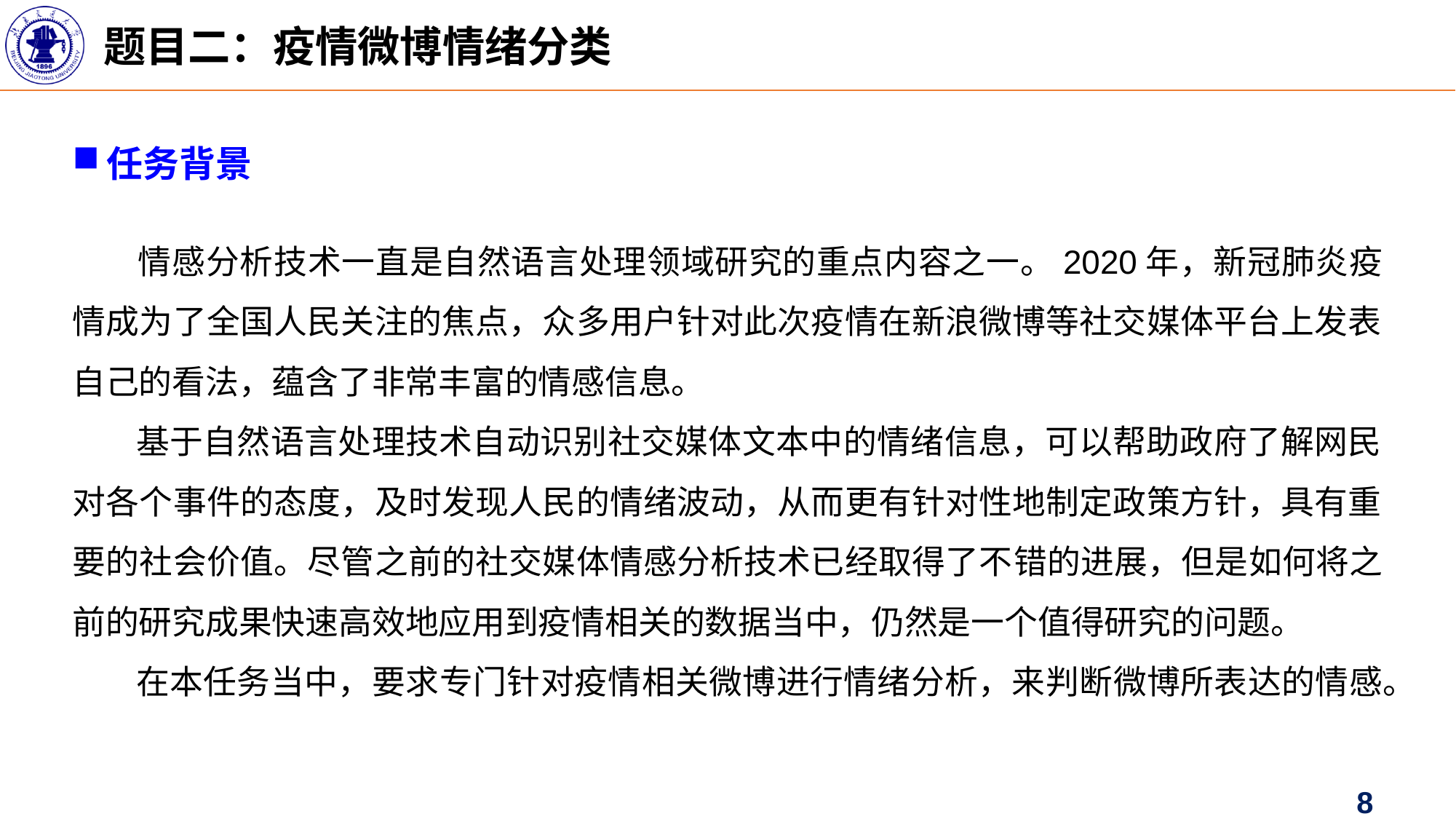

题目二：疫情微博情绪分类
任务背景
       情感分析技术一直是自然语言处理领域研究的重点内容之一。2020年，新冠肺炎疫情成为了全国人民关注的焦点，众多用户针对此次疫情在新浪微博等社交媒体平台上发表自己的看法，蕴含了非常丰富的情感信息。
       基于自然语言处理技术自动识别社交媒体文本中的情绪信息，可以帮助政府了解网民对各个事件的态度，及时发现人民的情绪波动，从而更有针对性地制定政策方针，具有重要的社会价值。尽管之前的社交媒体情感分析技术已经取得了不错的进展，但是如何将之前的研究成果快速高效地应用到疫情相关的数据当中，仍然是一个值得研究的问题。
       在本任务当中，要求专门针对疫情相关微博进行情绪分析，来判断微博所表达的情感。